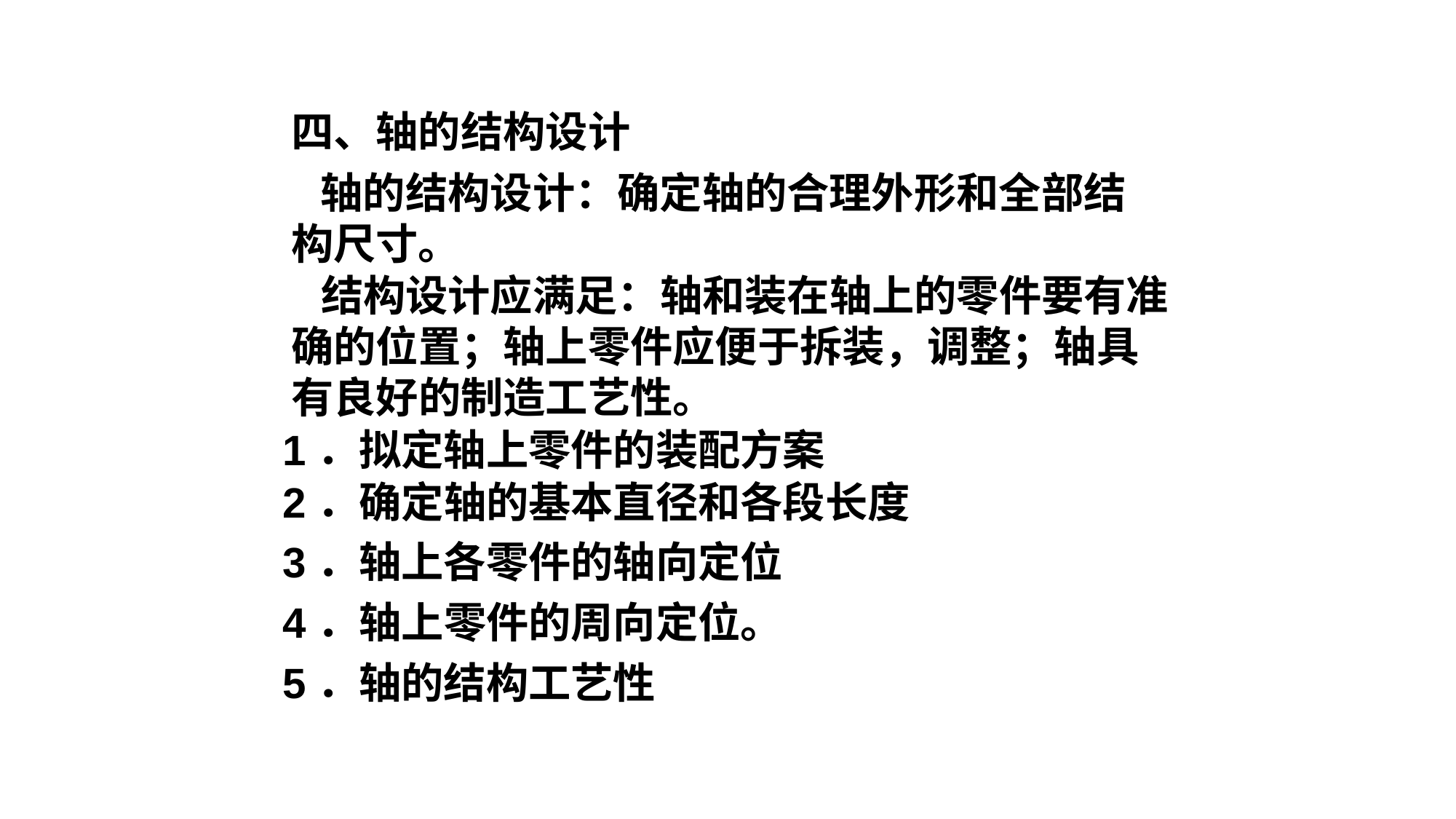

四、轴的结构设计
  轴的结构设计：确定轴的合理外形和全部结构尺寸。
  结构设计应满足：轴和装在轴上的零件要有准确的位置；轴上零件应便于拆装，调整；轴具有良好的制造工艺性。
1．拟定轴上零件的装配方案
2．确定轴的基本直径和各段长度
3．轴上各零件的轴向定位
4．轴上零件的周向定位。
5．轴的结构工艺性